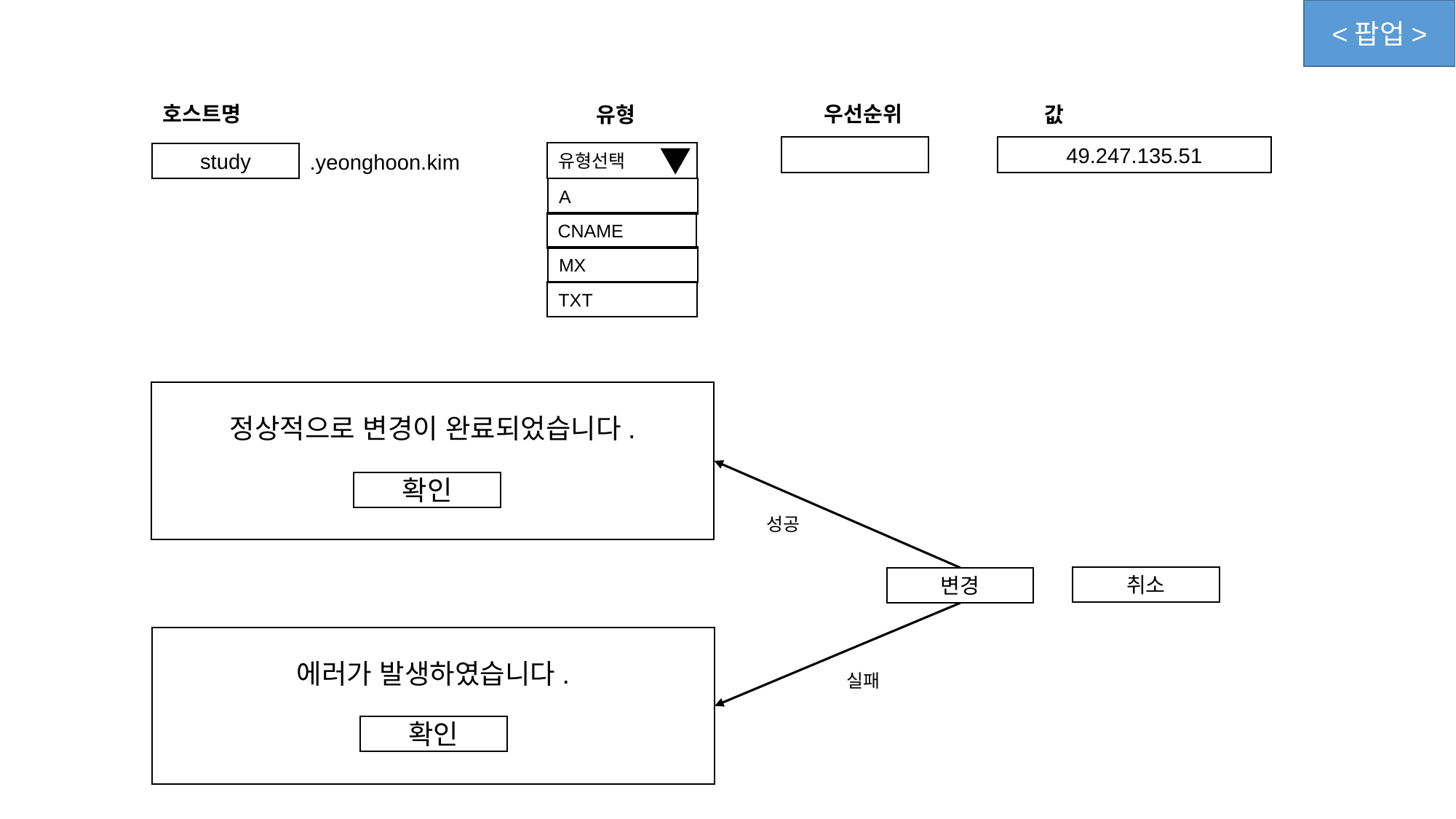

<팝업>
호스트명
우선순위
유형
값

49.247.135.51
유형선택
study
.yeonghoon.kim

A
CNAME
MX
TXT
정상적으로 변경이 완료되었습니다.

확인
성공
취소
변경
에러가 발생하였습니다.

실패
확인